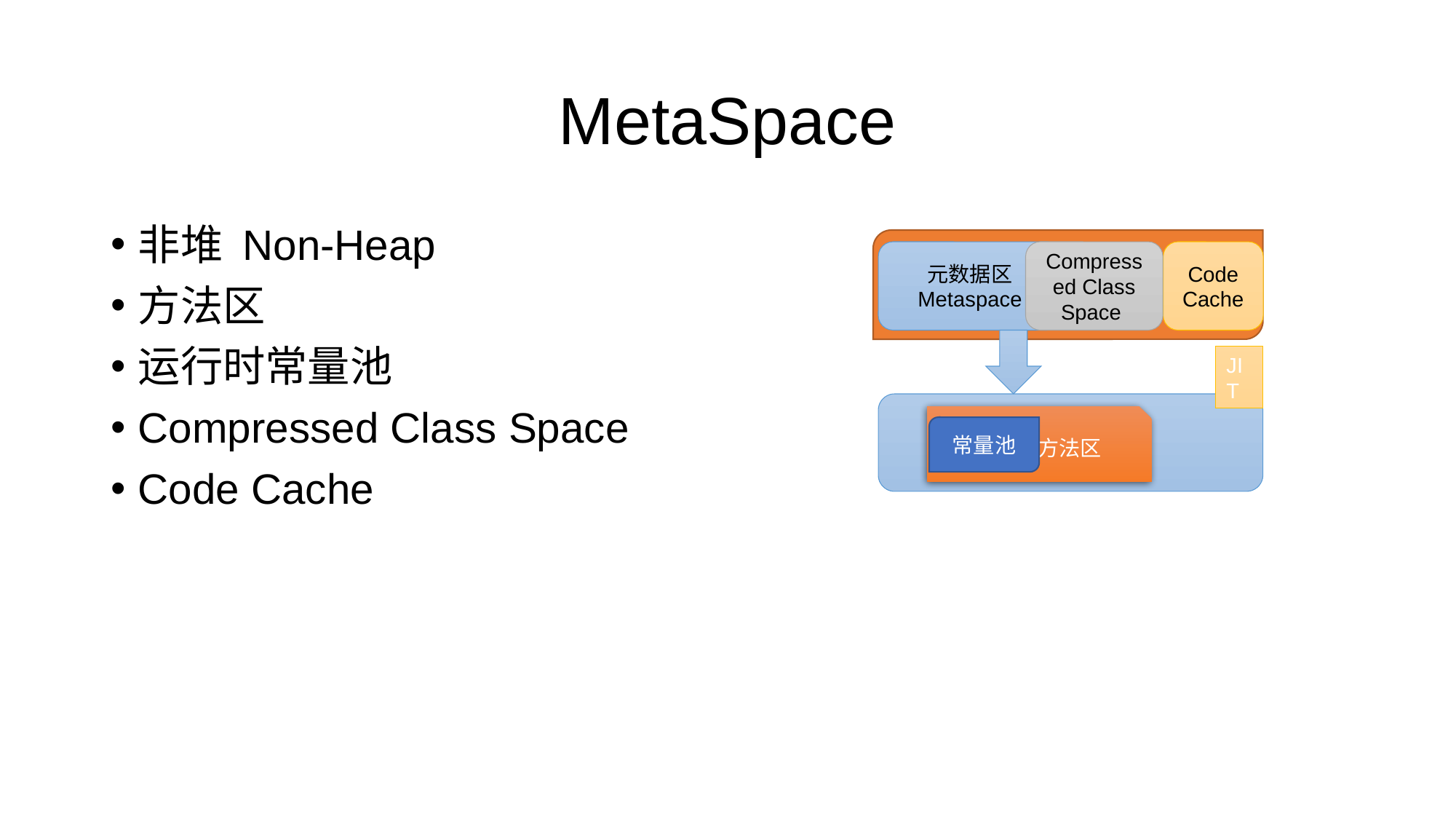

# MetaSpace
非堆 Non-Heap
方法区
运行时常量池
Compressed Class Space
Code Cache

元数据区
Metaspace
Compressed Class Space
Code Cache

JIT

             方法区
常量池